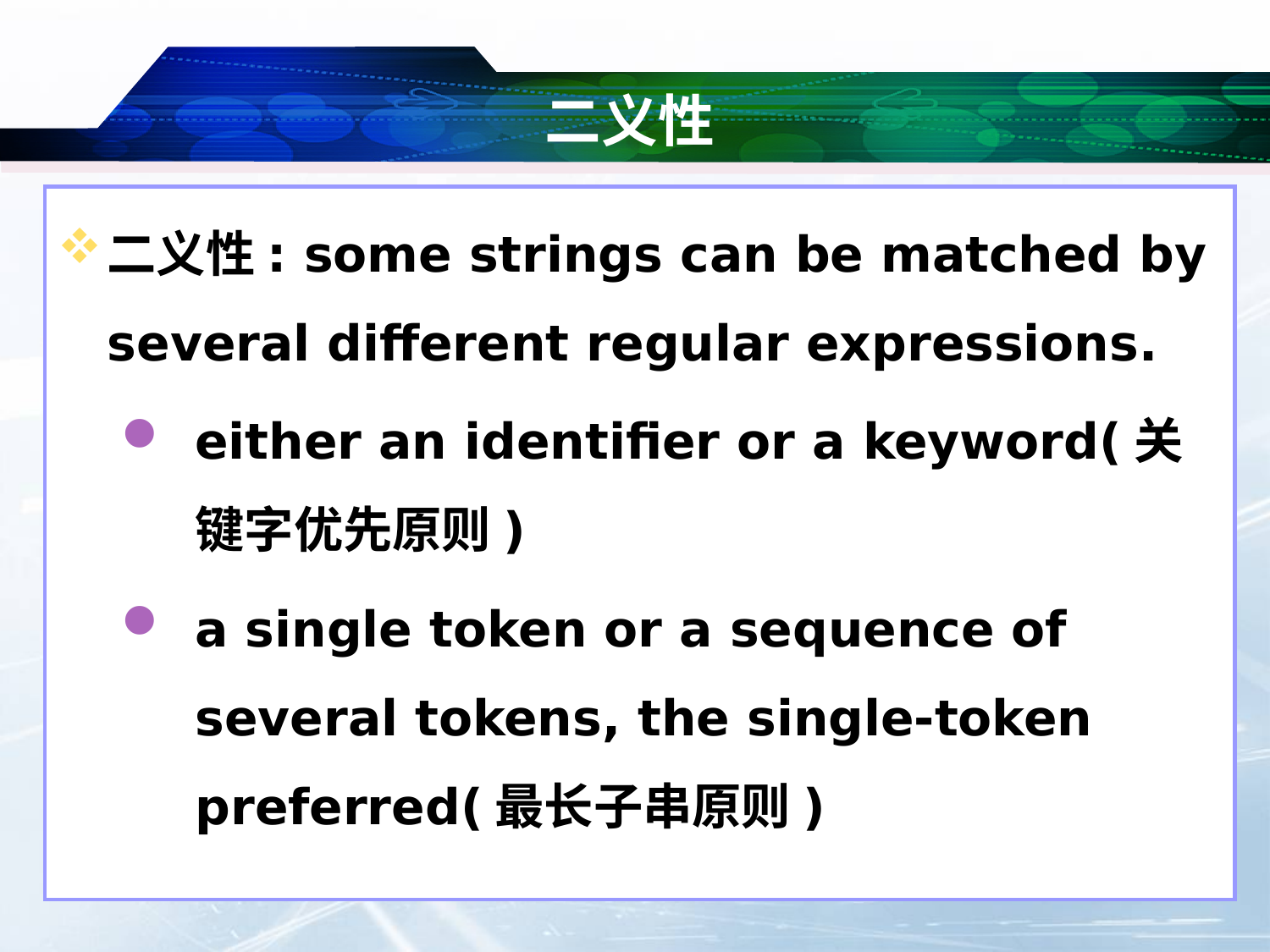

# 二义性
二义性: some strings can be matched by several different regular expressions.
either an identifier or a keyword(关键字优先原则)
a single token or a sequence of several tokens, the single-token  preferred(最长子串原则)